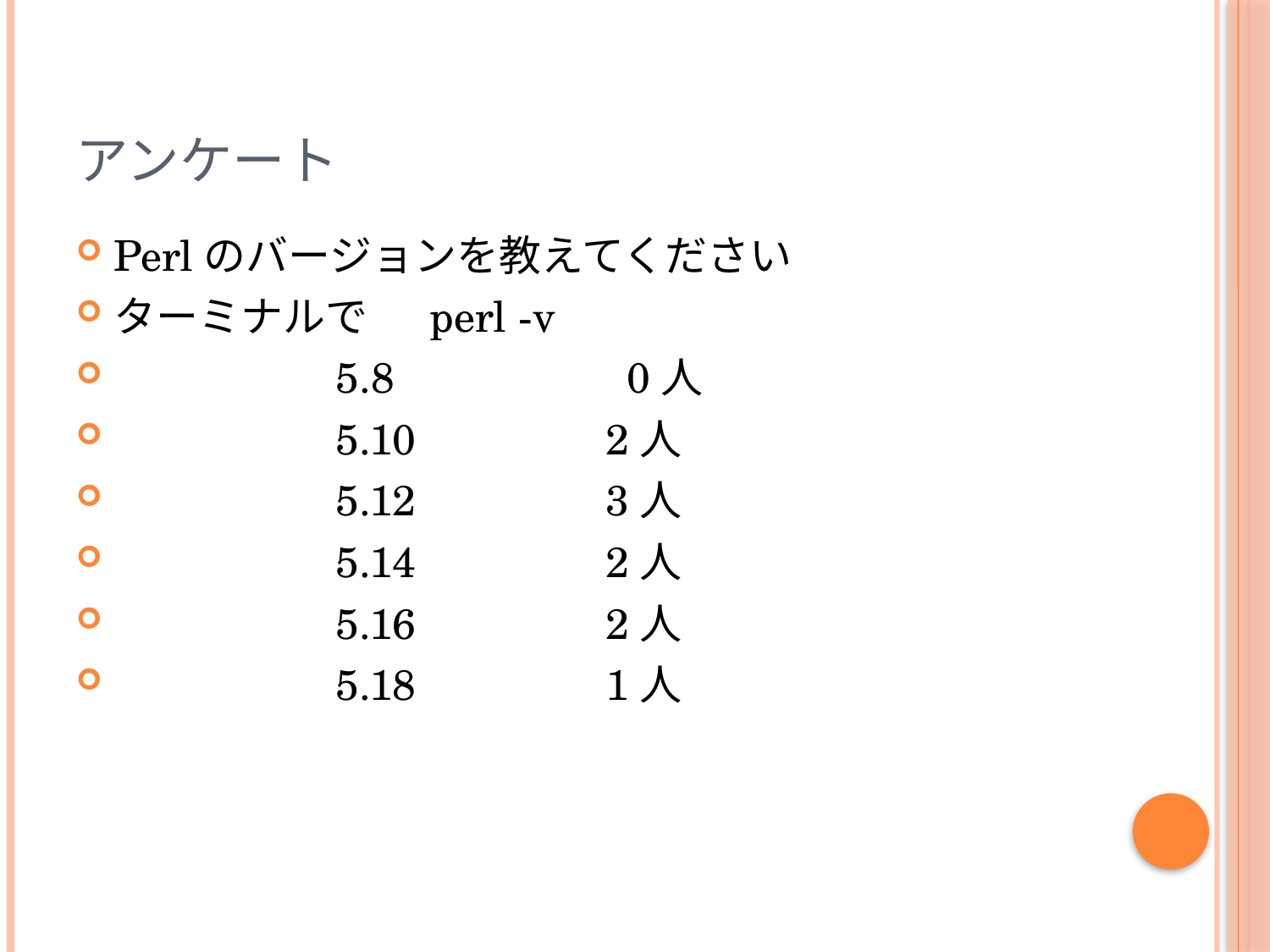

# アンケート
Perlのバージョンを教えてください
ターミナルで 　perl -v
　　　　　5.8　　　　　0人
　　　　　5.10　　　　2人
　　　　　5.12　　　　3人
　　　　　5.14　　　　2人
　　　　　5.16　　　　2人
　　　　　5.18　　　　1人